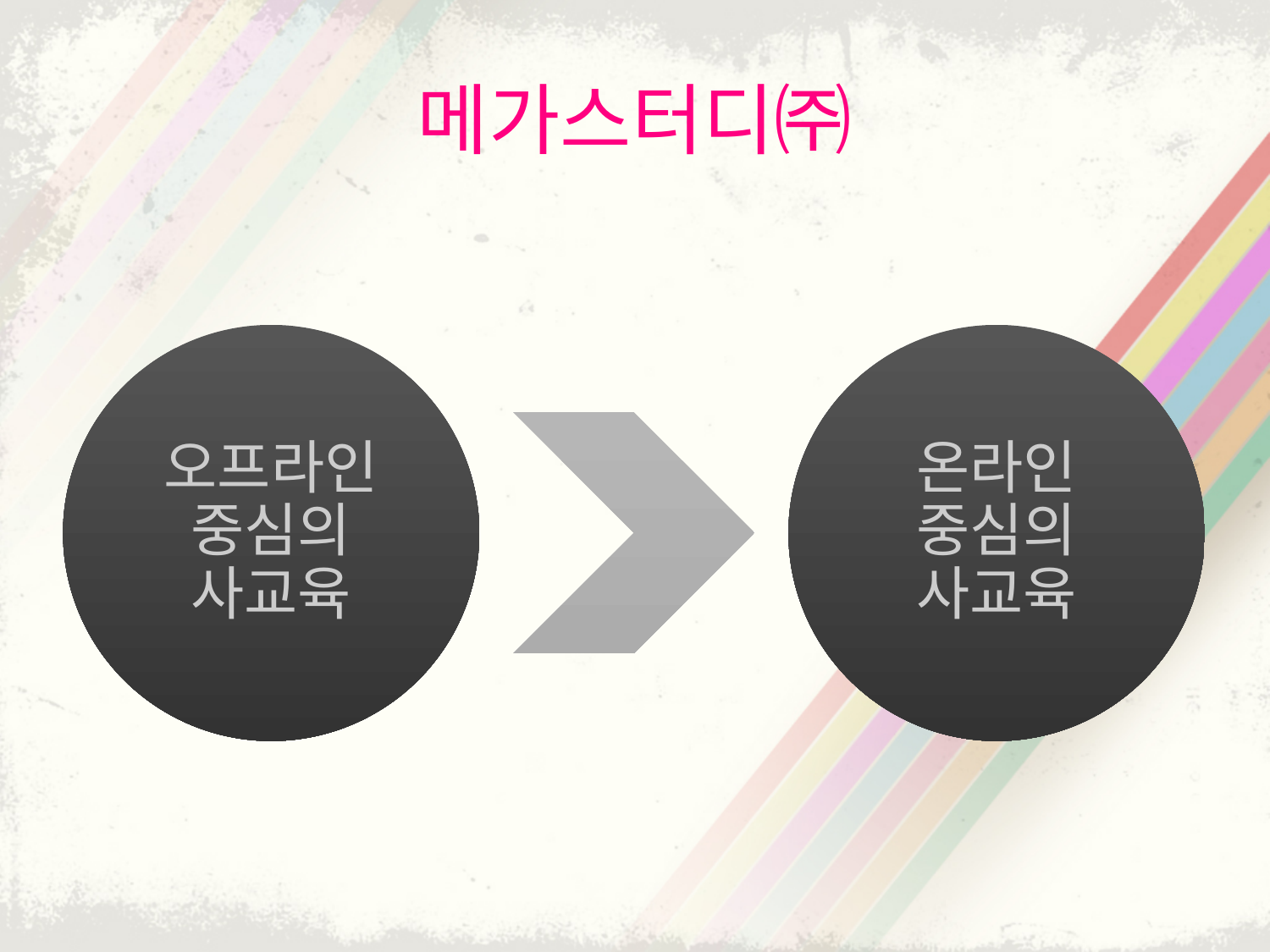

# 메가스터디㈜
오프라인 중심의 사교육

온라인 중심의 사교육